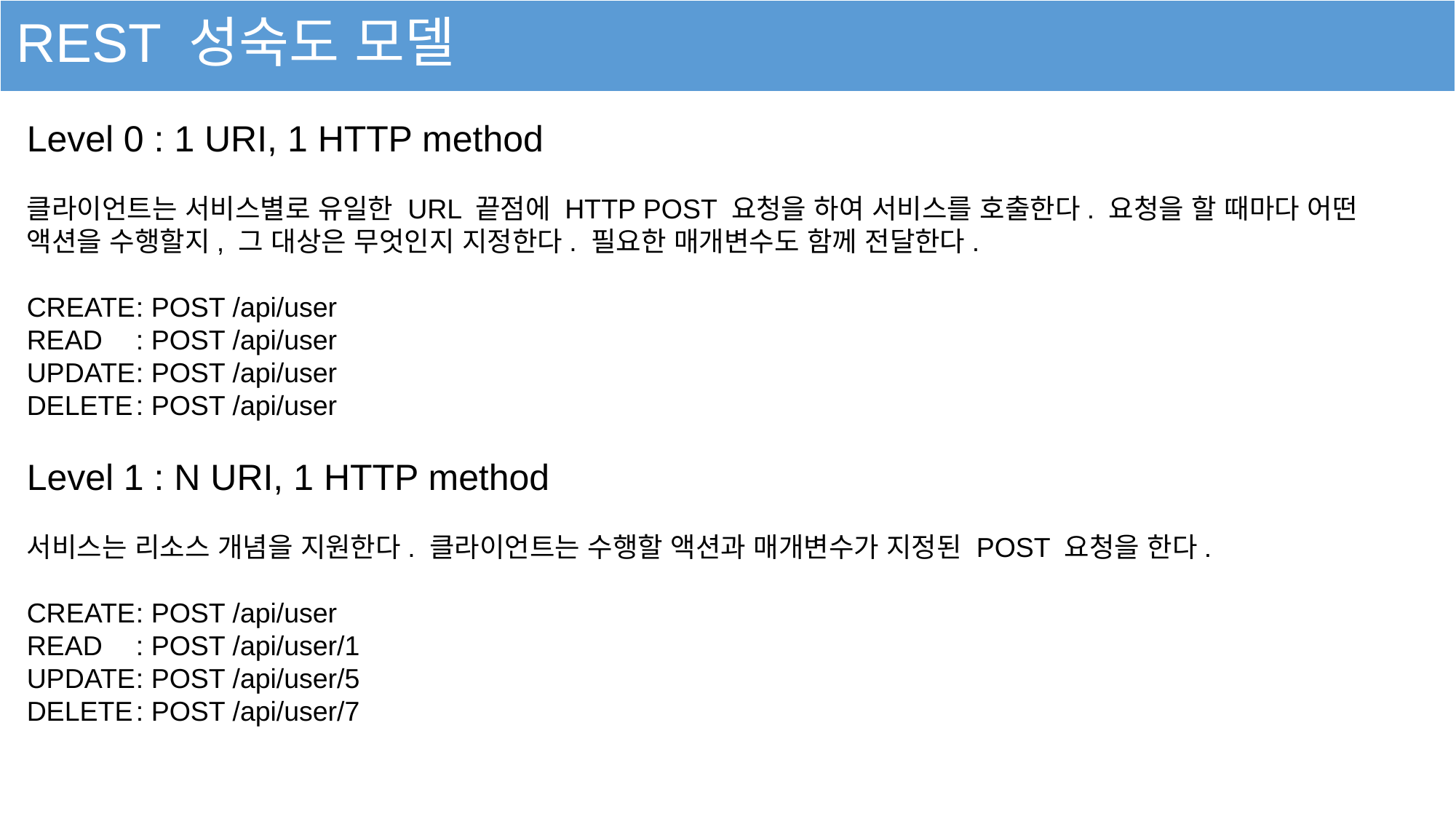

REST 성숙도 모델
Level 0 : 1 URI, 1 HTTP method

클라이언트는 서비스별로 유일한 URL 끝점에 HTTP POST 요청을 하여 서비스를 호출한다. 요청을 할 때마다 어떤 액션을 수행할지, 그 대상은 무엇인지 지정한다. 필요한 매개변수도 함께 전달한다.

CREATE	: POST /api/user
READ	: POST /api/user
UPDATE	: POST /api/user
DELETE	: POST /api/user

Level 1 : N URI, 1 HTTP method

서비스는 리소스 개념을 지원한다. 클라이언트는 수행할 액션과 매개변수가 지정된 POST 요청을 한다.

CREATE	: POST /api/user
READ	: POST /api/user/1
UPDATE	: POST /api/user/5
DELETE	: POST /api/user/7